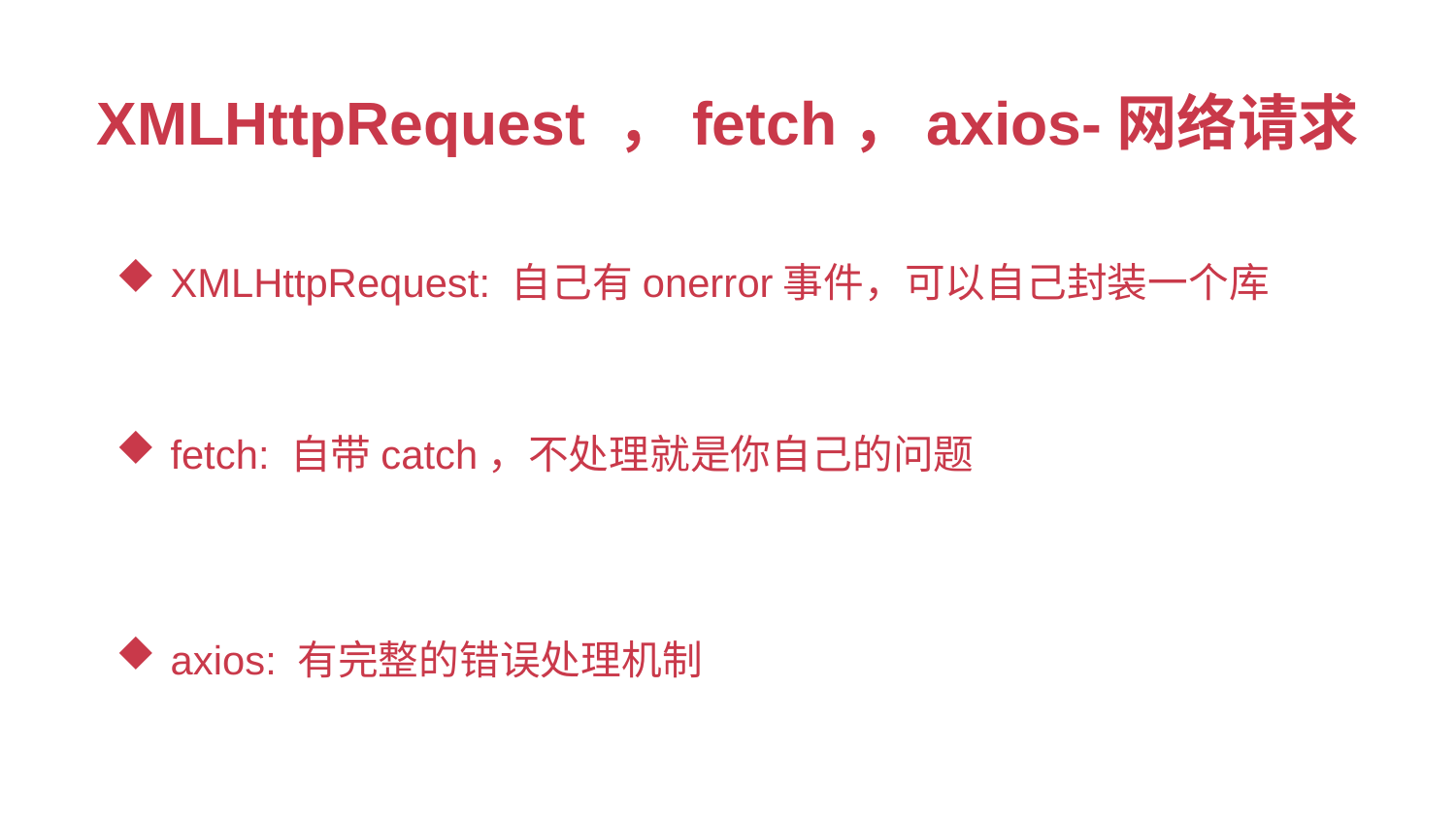

XMLHttpRequest ，fetch，axios-网络请求
XMLHttpRequest: 自己有onerror事件，可以自己封装一个库
fetch: 自带catch，不处理就是你自己的问题
axios: 有完整的错误处理机制